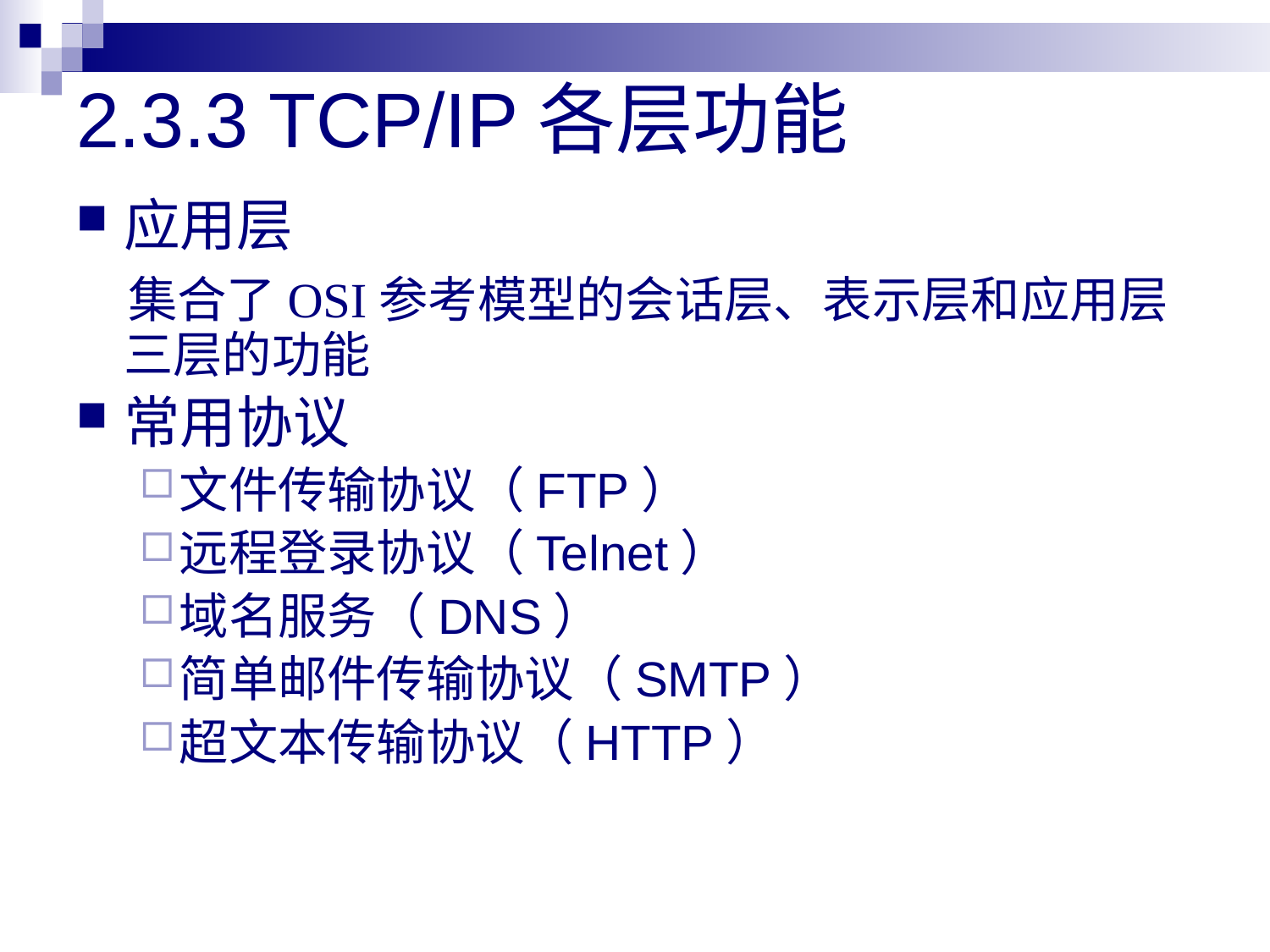

# 2.3.3 TCP/IP各层功能
应用层
   集合了OSI参考模型的会话层、表示层和应用层三层的功能
常用协议
文件传输协议（FTP）
远程登录协议（Telnet）
域名服务（DNS）
简单邮件传输协议（SMTP）
超文本传输协议（HTTP）